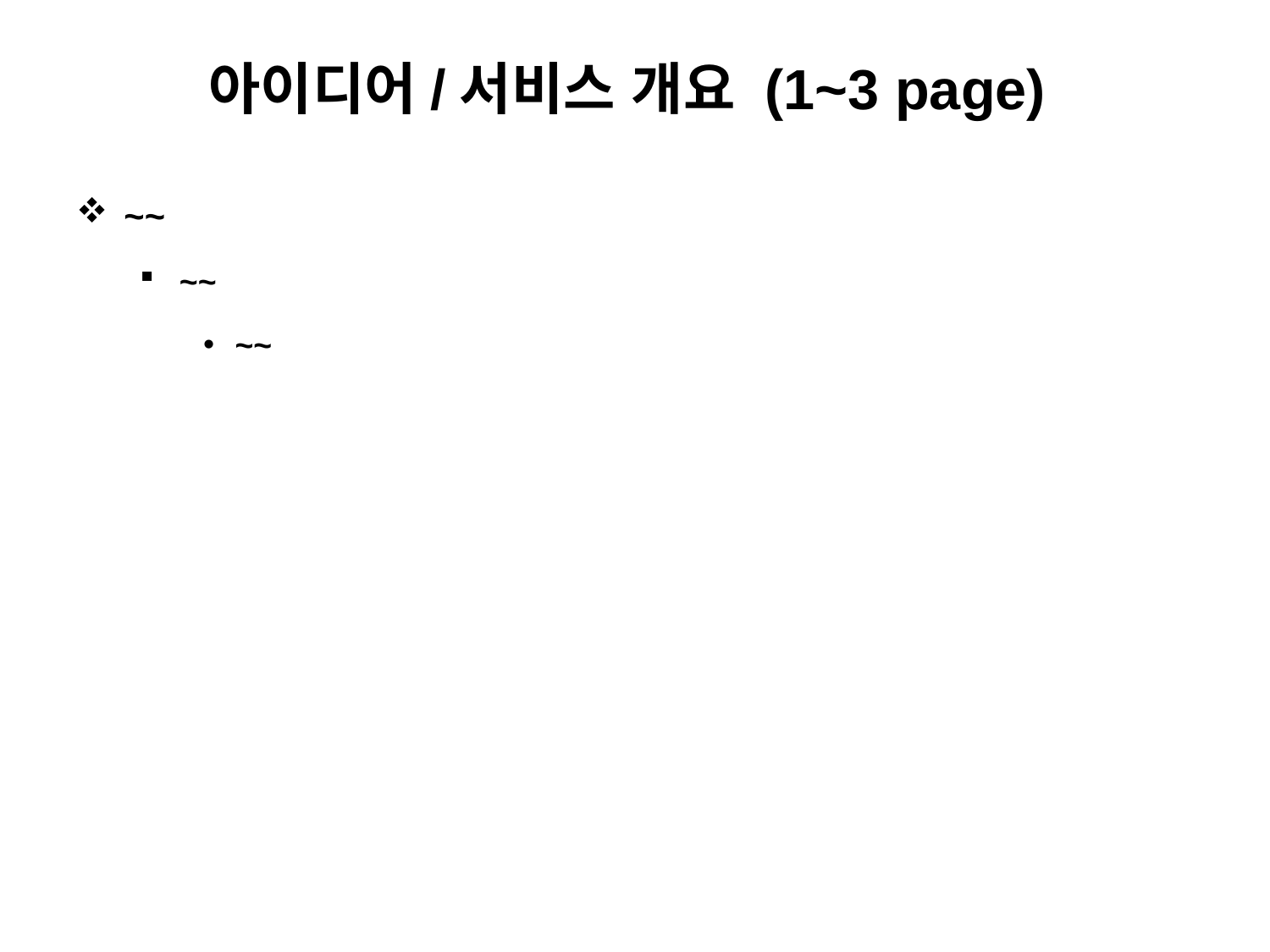

# 아이디어/서비스 개요 (1~3 page)
~~
~~
~~